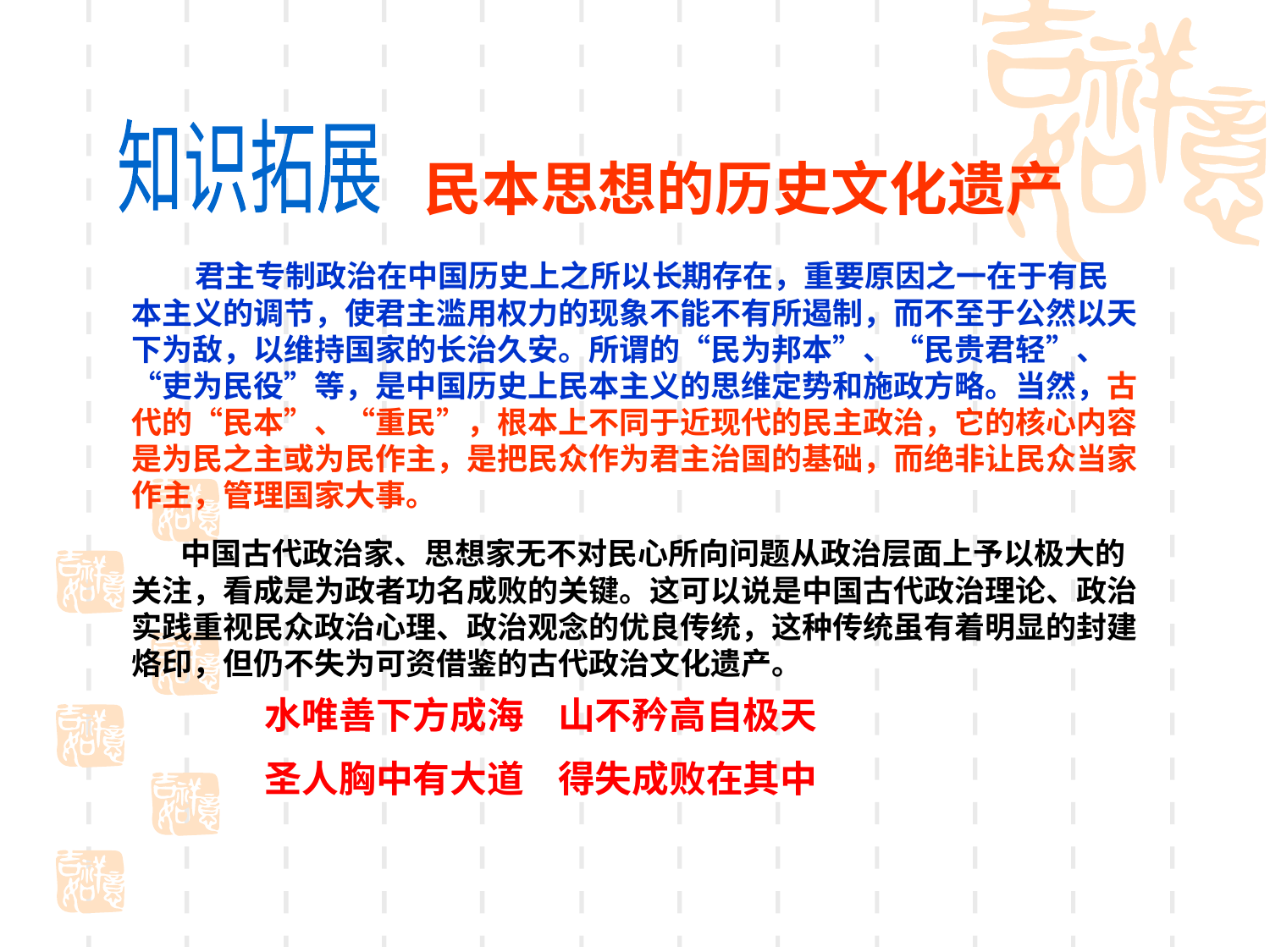

知识拓展
民本思想的历史文化遗产
        君主专制政治在中国历史上之所以长期存在，重要原因之一在于有民本主义的调节，使君主滥用权力的现象不能不有所遏制，而不至于公然以天下为敌，以维持国家的长治久安。所谓的“民为邦本”、“民贵君轻”、“吏为民役”等，是中国历史上民本主义的思维定势和施政方略。当然，古代的“民本”、“重民”，根本上不同于近现代的民主政治，它的核心内容是为民之主或为民作主，是把民众作为君主治国的基础，而绝非让民众当家作主，管理国家大事。
      中国古代政治家、思想家无不对民心所向问题从政治层面上予以极大的关注，看成是为政者功名成败的关键。这可以说是中国古代政治理论、政治实践重视民众政治心理、政治观念的优良传统，这种传统虽有着明显的封建烙印，但仍不失为可资借鉴的古代政治文化遗产。
水唯善下方成海    山不矜高自极天
圣人胸中有大道    得失成败在其中